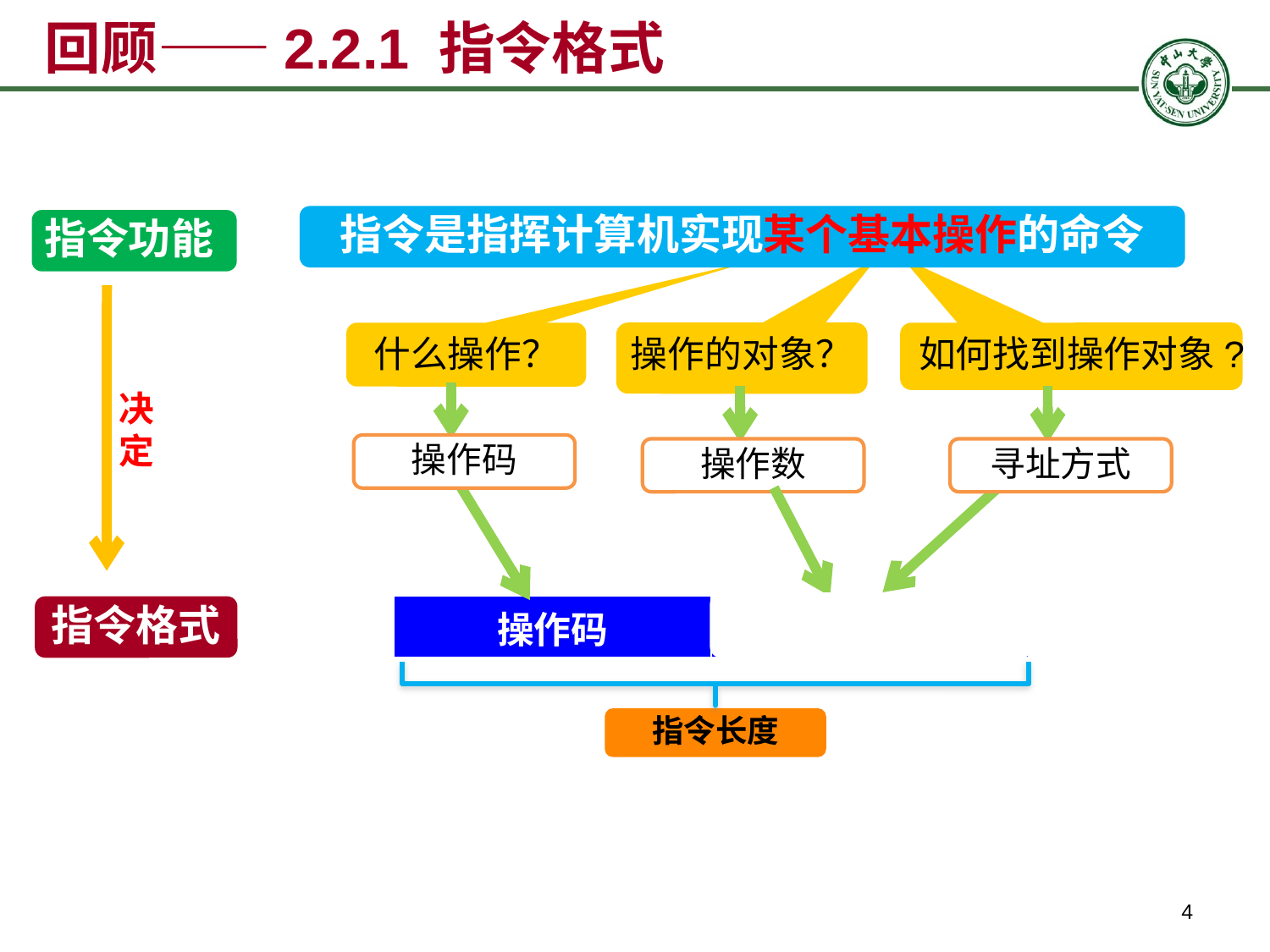

回顾——2.2.1 指令格式
指令是指挥计算机实现某个基本操作的命令
指令功能
什么操作？
操作的对象？
如何找到操作对象?

决定
操作码
操作数
寻址方式

| 操作码 | 地址码 |
| --- | --- |
指令格式
指令长度